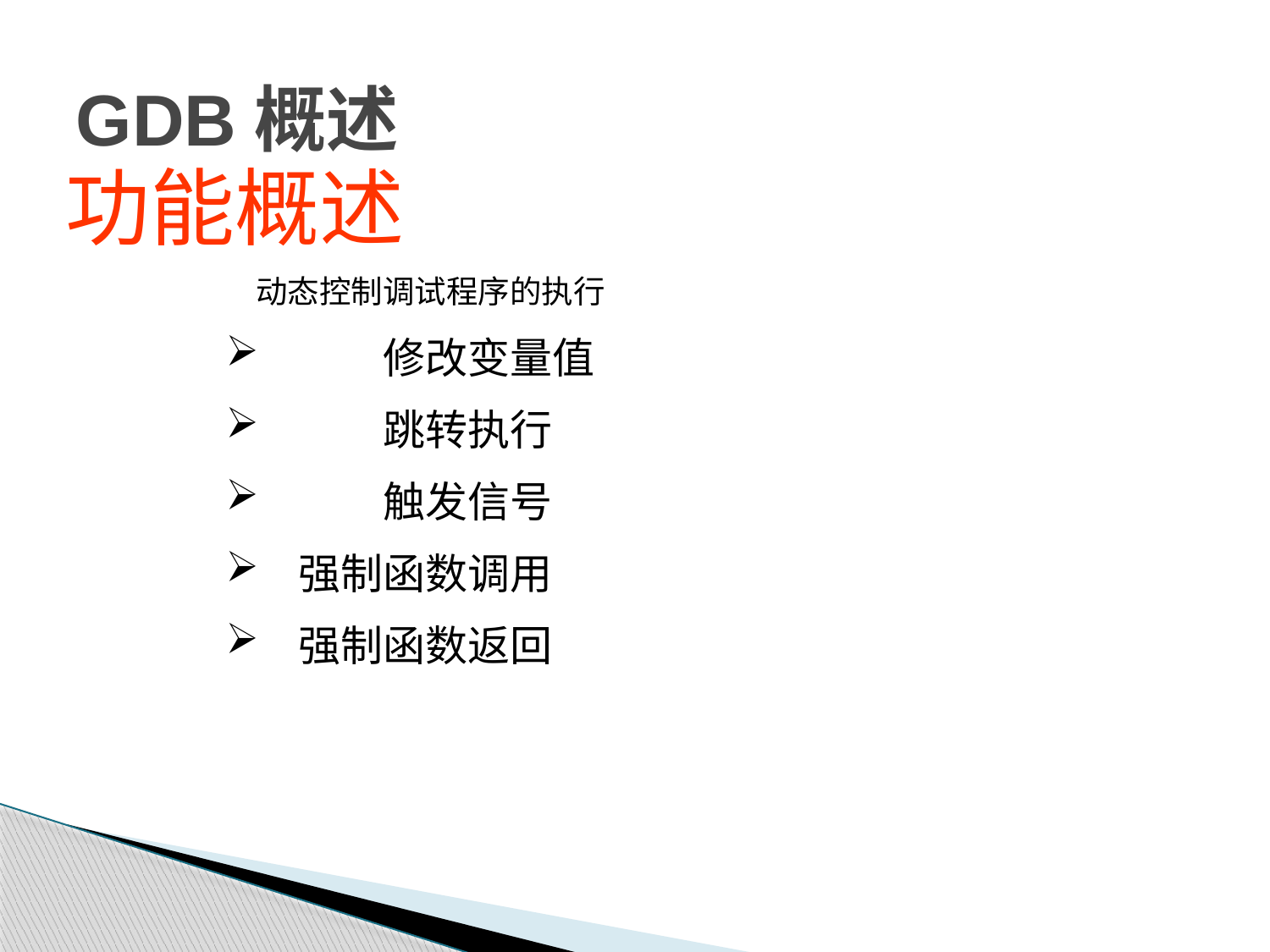

# GDB概述
功能概述
	动态控制调试程序的执行
	修改变量值
	跳转执行
	触发信号
   强制函数调用
   强制函数返回